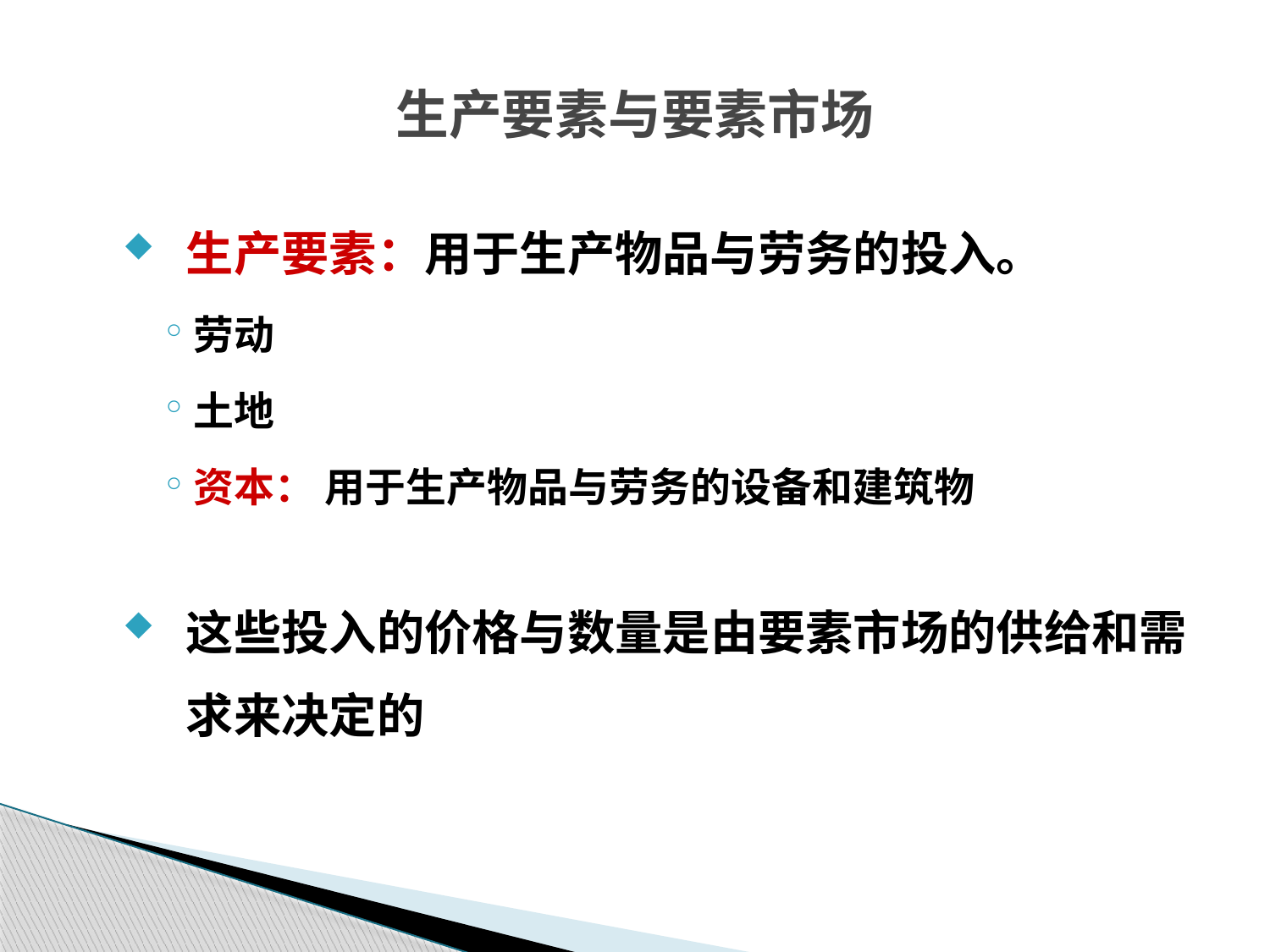

生产要素与要素市场
生产要素：用于生产物品与劳务的投入。
劳动
土地
资本： 用于生产物品与劳务的设备和建筑物

这些投入的价格与数量是由要素市场的供给和需求来决定的